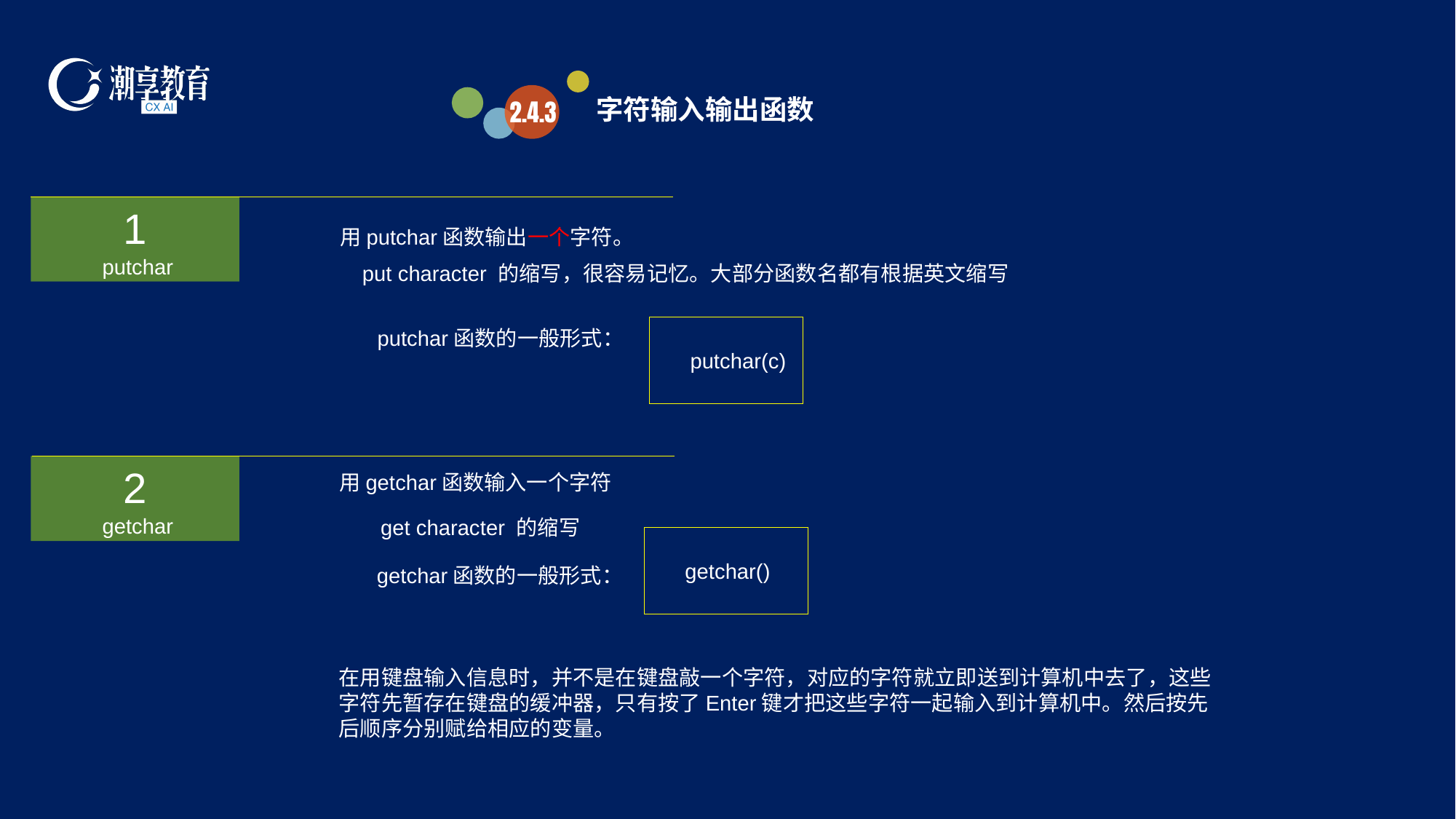

字符输入输出函数
2.4.3

1

putchar
用putchar函数输出一个字符。
put character 的缩写，很容易记忆。大部分函数名都有根据英文缩写

     putchar(c)

putchar函数的一般形式：
2

getchar
用getchar函数输入一个字符
get character 的缩写

     getchar()

getchar函数的一般形式：
在用键盘输入信息时，并不是在键盘敲一个字符，对应的字符就立即送到计算机中去了，这些字符先暂存在键盘的缓冲器，只有按了Enter键才把这些字符一起输入到计算机中。然后按先后顺序分别赋给相应的变量。